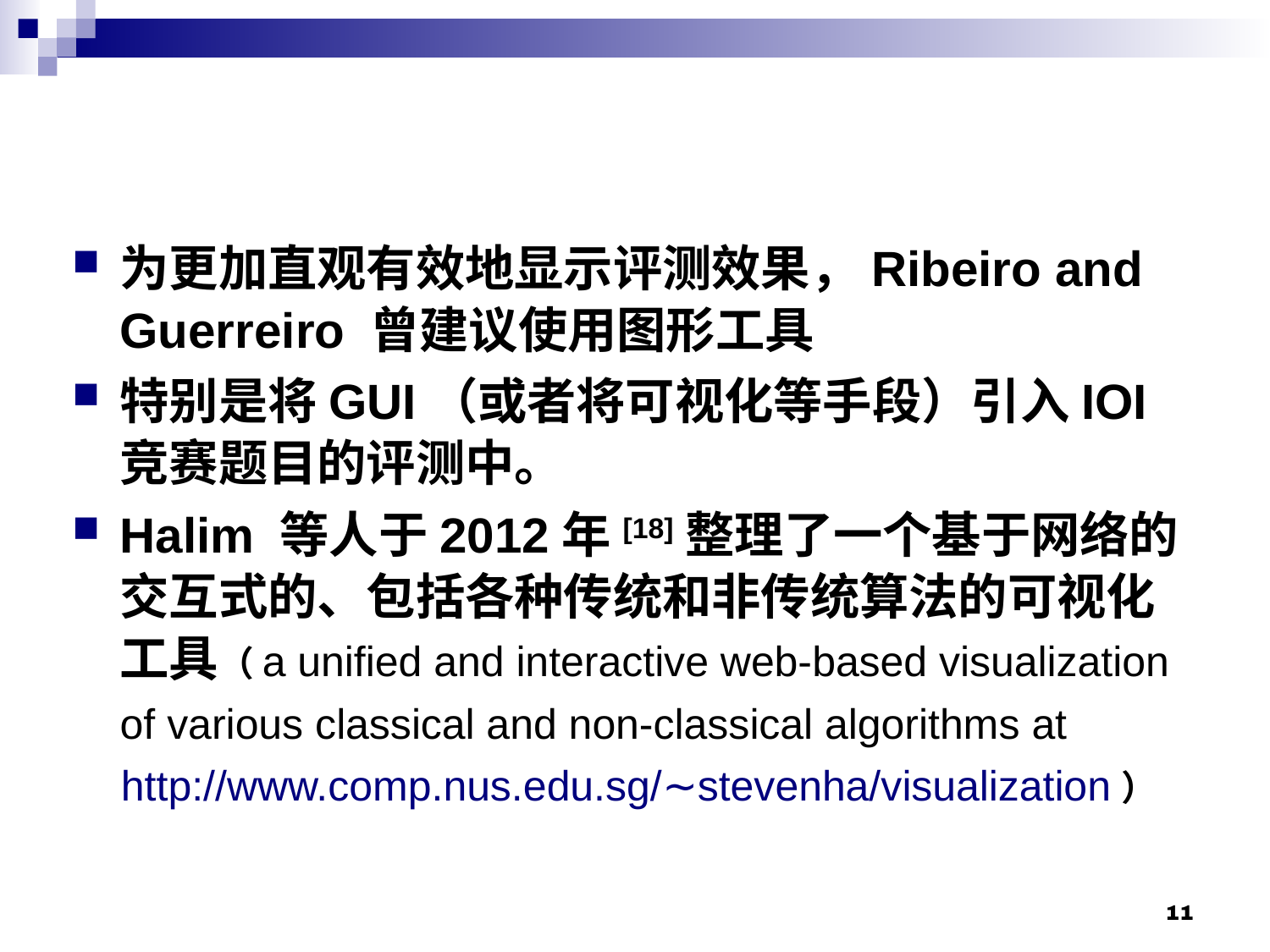

#
为更加直观有效地显示评测效果，Ribeiro and Guerreiro 曾建议使用图形工具
特别是将GUI（或者将可视化等手段）引入IOI竞赛题目的评测中。
Halim 等人于2012年[18]整理了一个基于网络的交互式的、包括各种传统和非传统算法的可视化工具（a unified and interactive web-based visualization of various classical and non-classical algorithms at
     http://www.comp.nus.edu.sg/∼stevenha/visualization）
11